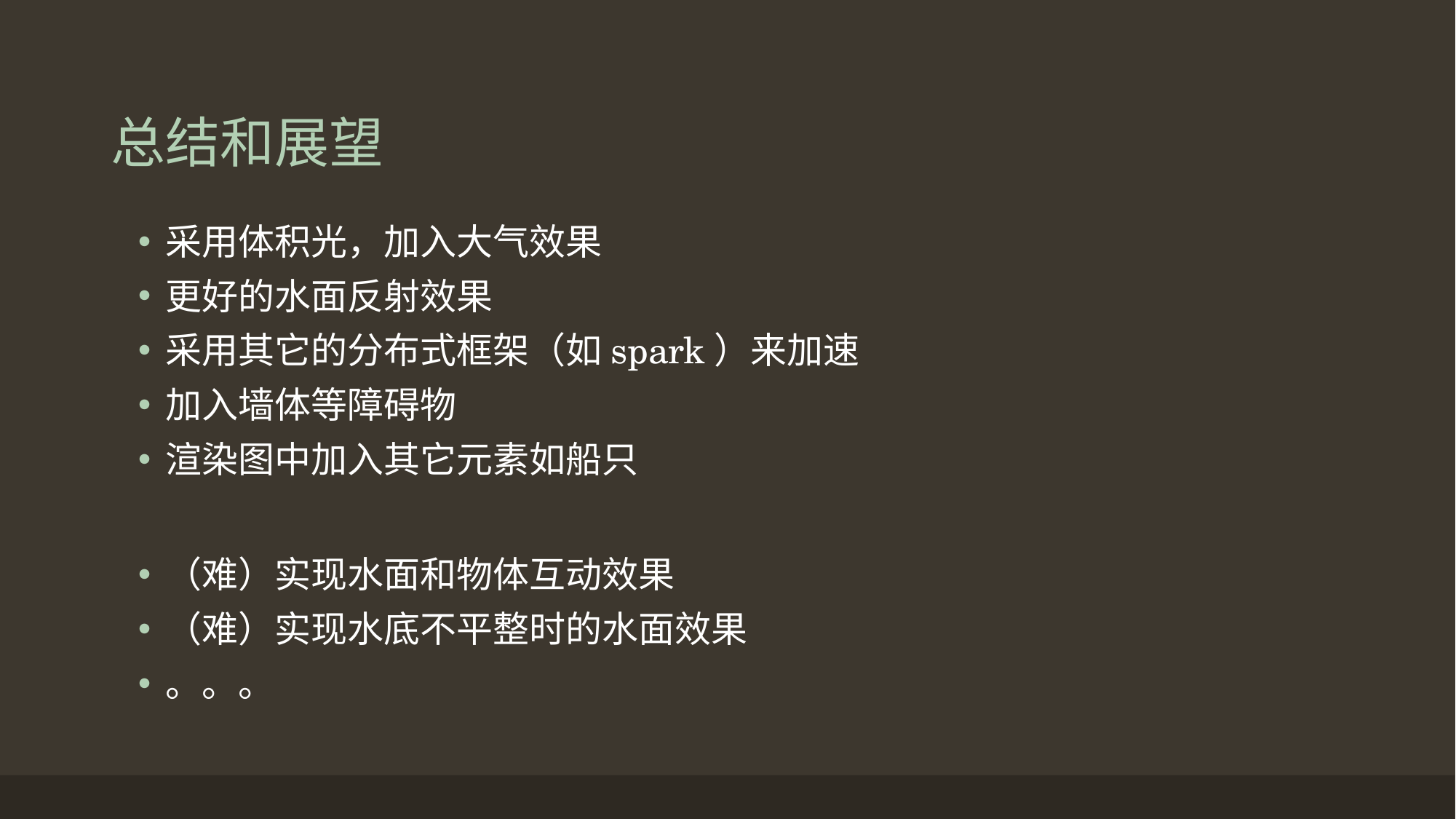

# 总结和展望
采用体积光，加入大气效果
更好的水面反射效果
采用其它的分布式框架（如spark）来加速
加入墙体等障碍物
渲染图中加入其它元素如船只

（难）实现水面和物体互动效果
（难）实现水底不平整时的水面效果
。。。